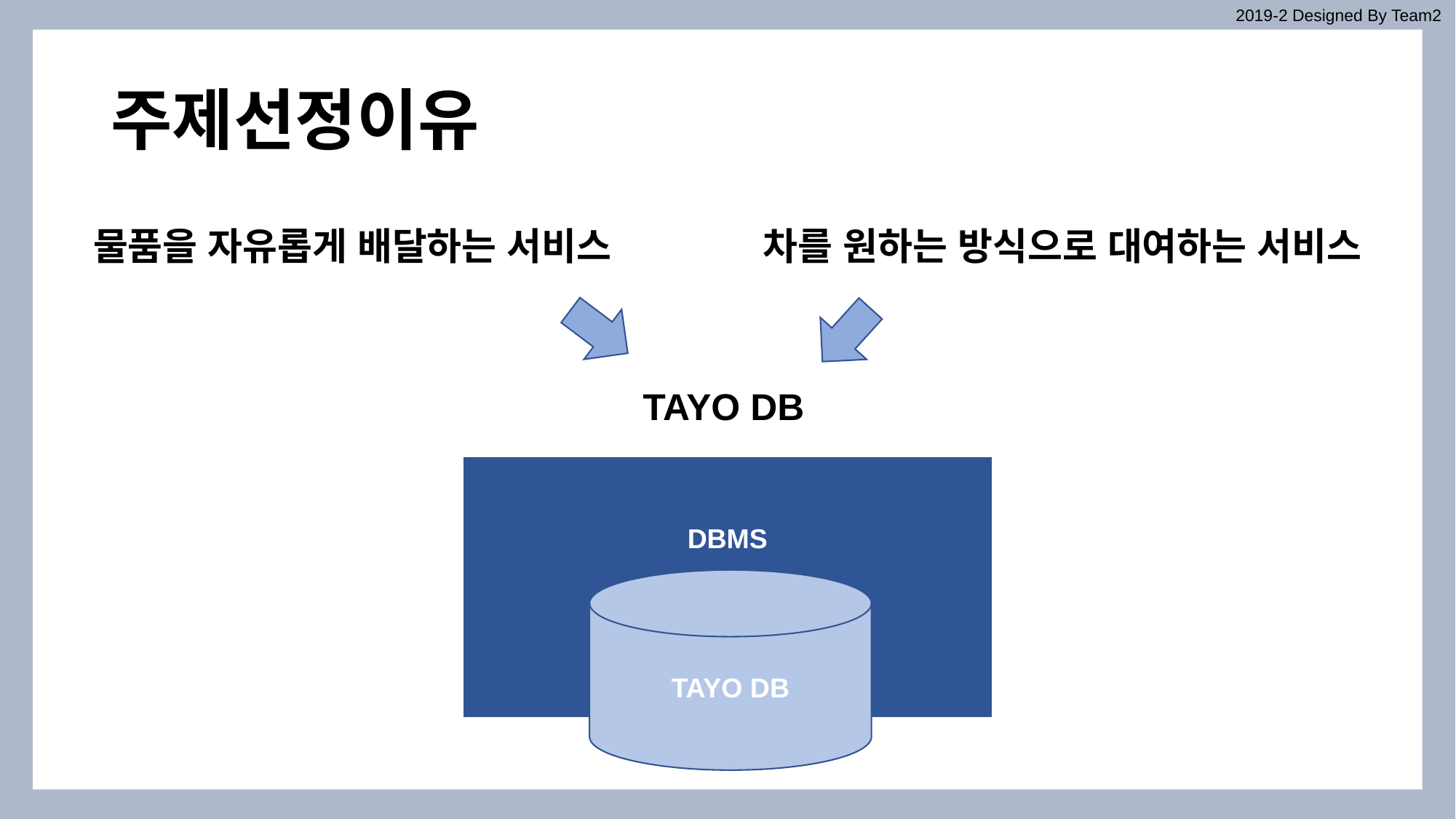

2019-2 Designed By Team2
# 주제선정이유
물품을 자유롭게 배달하는 서비스
차를 원하는 방식으로 대여하는 서비스

TAYO DB
DBMS

TAYO DB